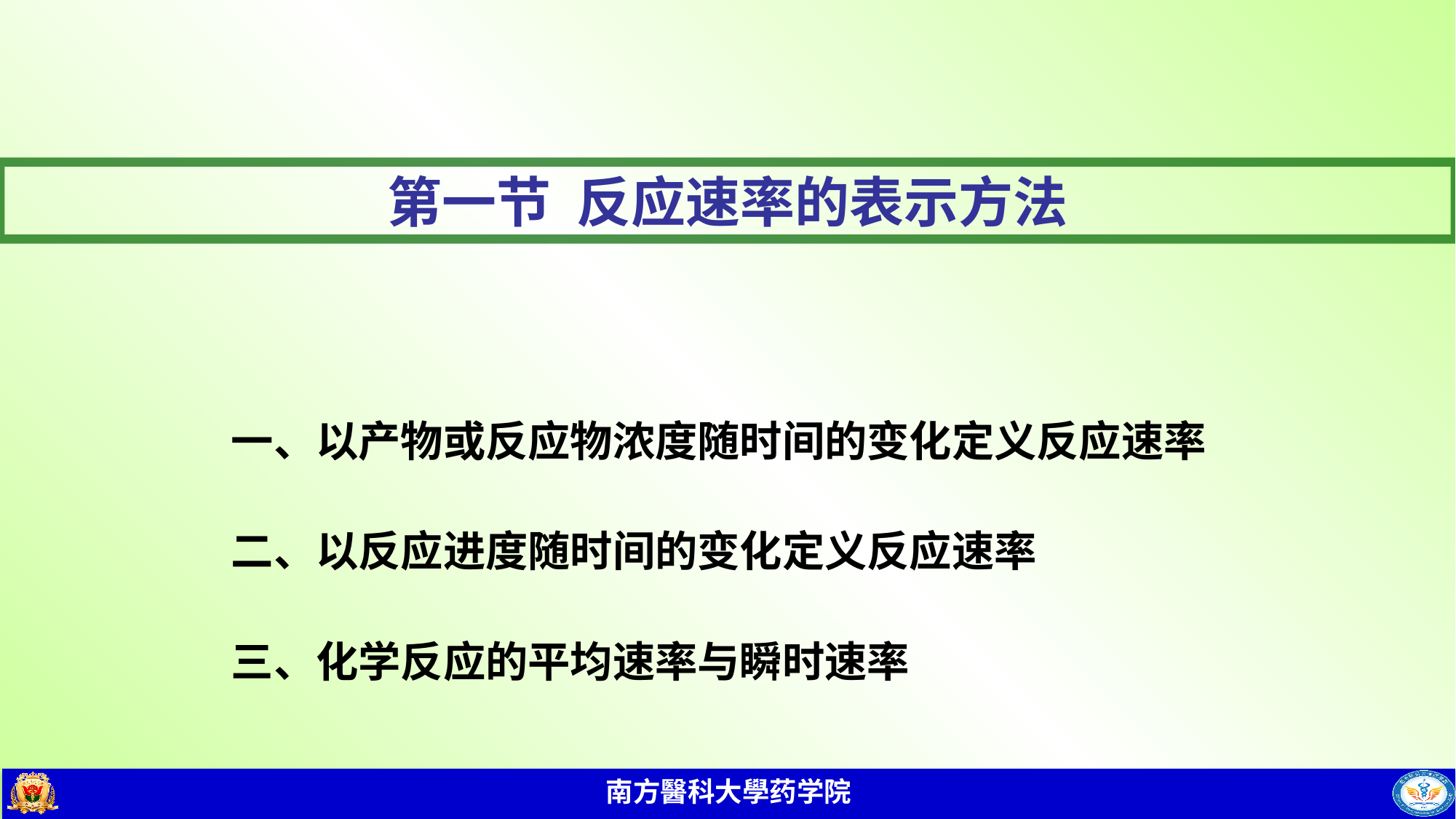

# 第一节  反应速率的表示方法
一、以产物或反应物浓度随时间的变化定义反应速率
二、以反应进度随时间的变化定义反应速率
三、化学反应的平均速率与瞬时速率